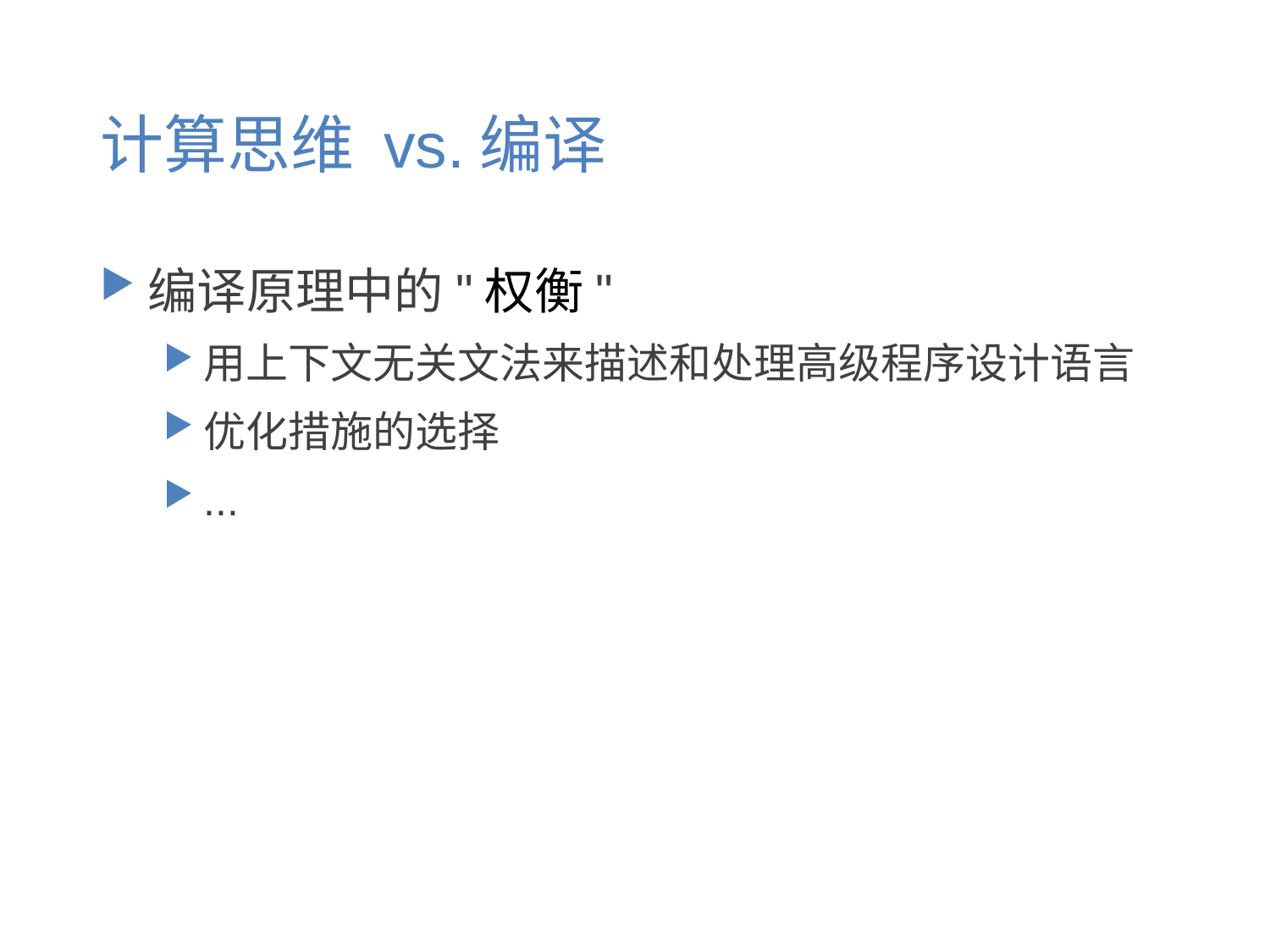

# 计算思维 vs.编译
编译原理中的"权衡"
用上下文无关文法来描述和处理高级程序设计语言
优化措施的选择
...